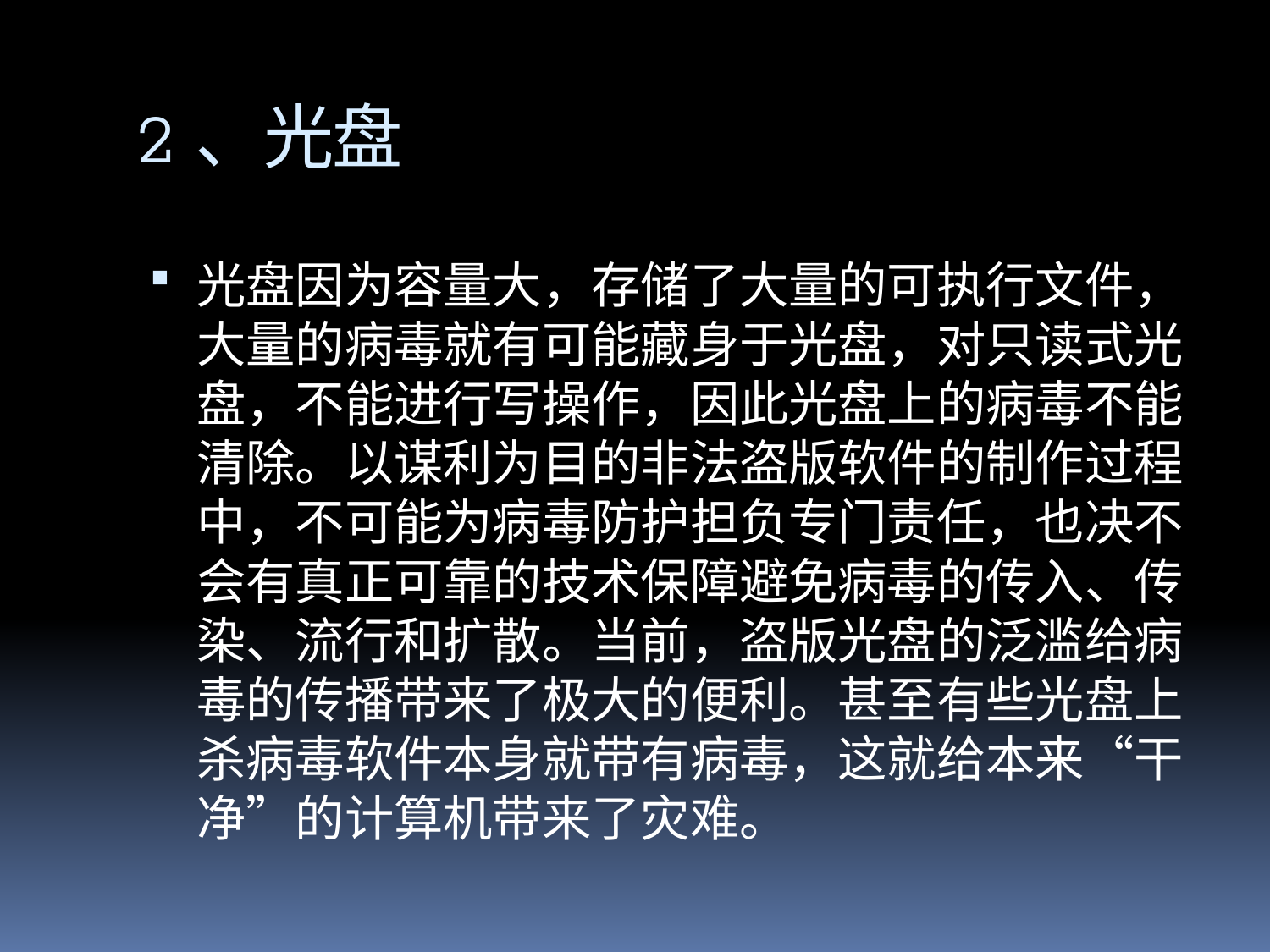

# 2、光盘
光盘因为容量大，存储了大量的可执行文件，大量的病毒就有可能藏身于光盘，对只读式光盘，不能进行写操作，因此光盘上的病毒不能清除。以谋利为目的非法盗版软件的制作过程中，不可能为病毒防护担负专门责任，也决不会有真正可靠的技术保障避免病毒的传入、传染、流行和扩散。当前，盗版光盘的泛滥给病毒的传播带来了极大的便利。甚至有些光盘上杀病毒软件本身就带有病毒，这就给本来“干净”的计算机带来了灾难。